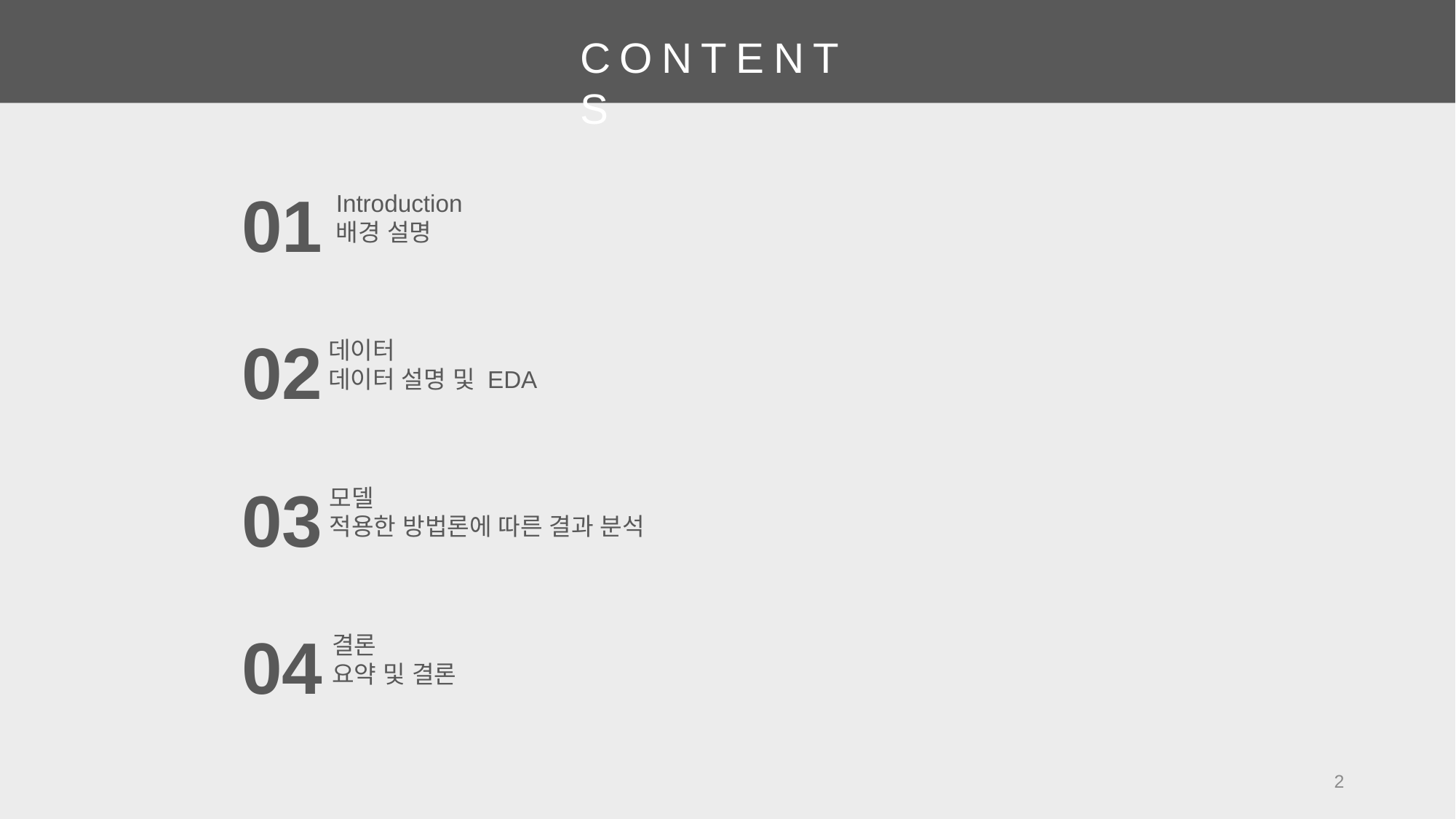

CONTENTS
01
Introduction
배경 설명
02
데이터
데이터 설명 및 EDA
03
모델
적용한 방법론에 따른 결과 분석
04
결론
요약 및 결론
2